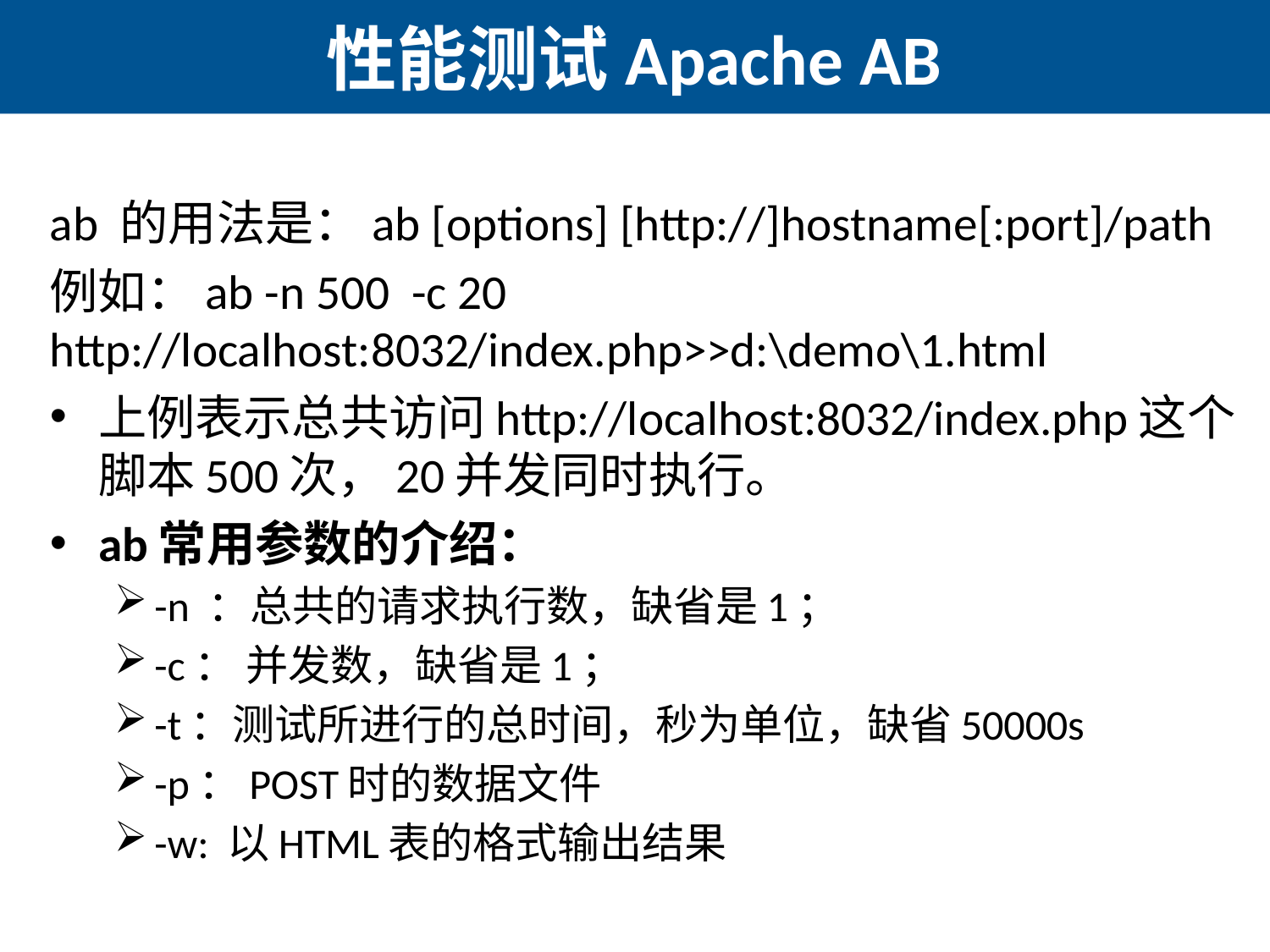

# 性能测试Apache AB
ab 的用法是：ab [options] [http://]hostname[:port]/path
例如：ab -n 500  -c 20 http://localhost:8032/index.php>>d:\demo\1.html
上例表示总共访问http://localhost:8032/index.php这个脚本500次，20并发同时执行。
ab常用参数的介绍：
-n ：总共的请求执行数，缺省是1；
-c： 并发数，缺省是1；
-t：测试所进行的总时间，秒为单位，缺省50000s
-p：POST时的数据文件
-w: 以HTML表的格式输出结果